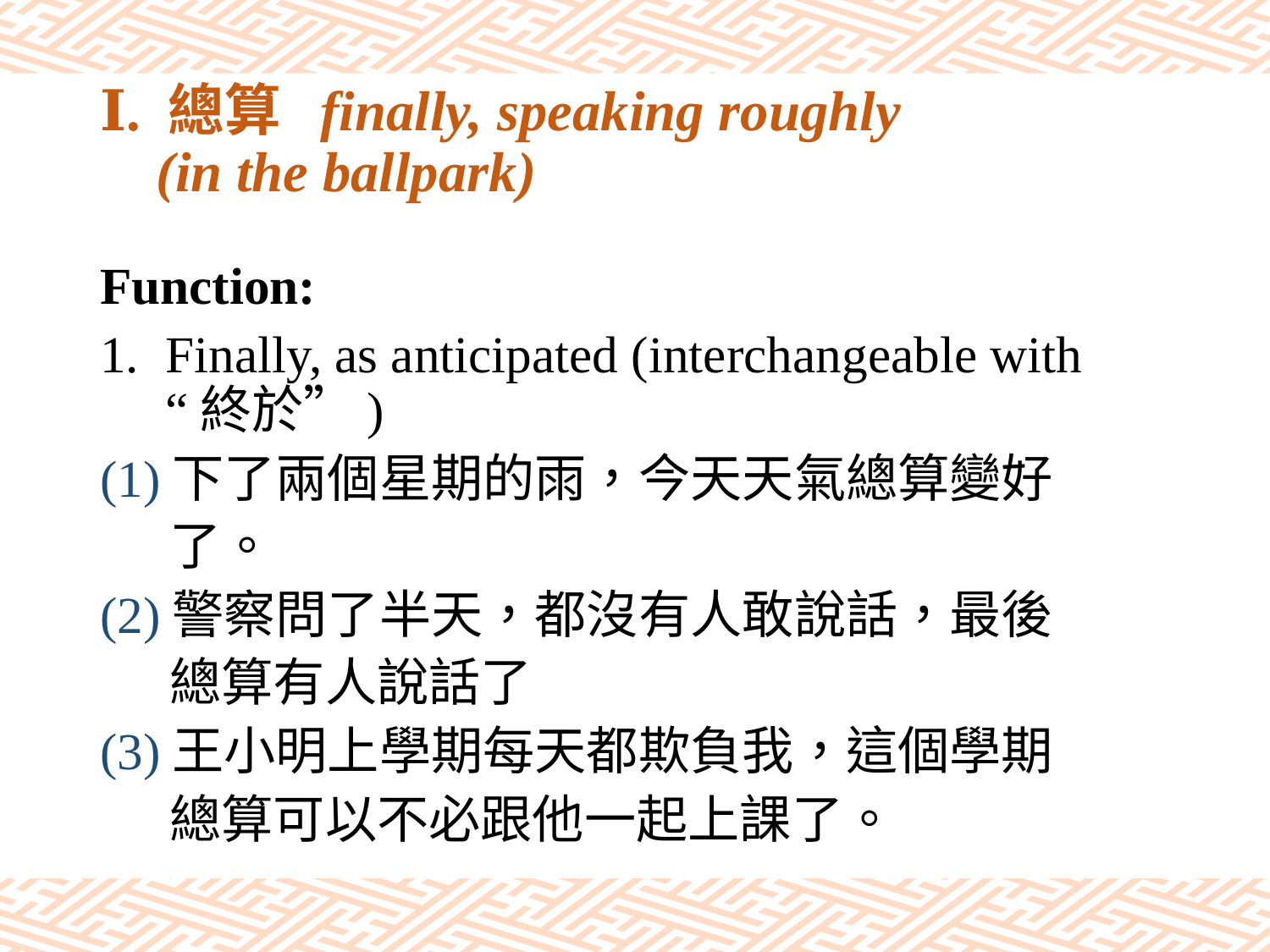

# Ⅰ. 總算  finally, speaking roughly (in the ballpark)
Function:
Finally, as anticipated (interchangeable with “終於”)
(1)下了兩個星期的雨，今天天氣總算變好
     了。
(2)警察問了半天，都沒有人敢說話，最後
     總算有人說話了
(3)王小明上學期每天都欺負我，這個學期
     總算可以不必跟他一起上課了。